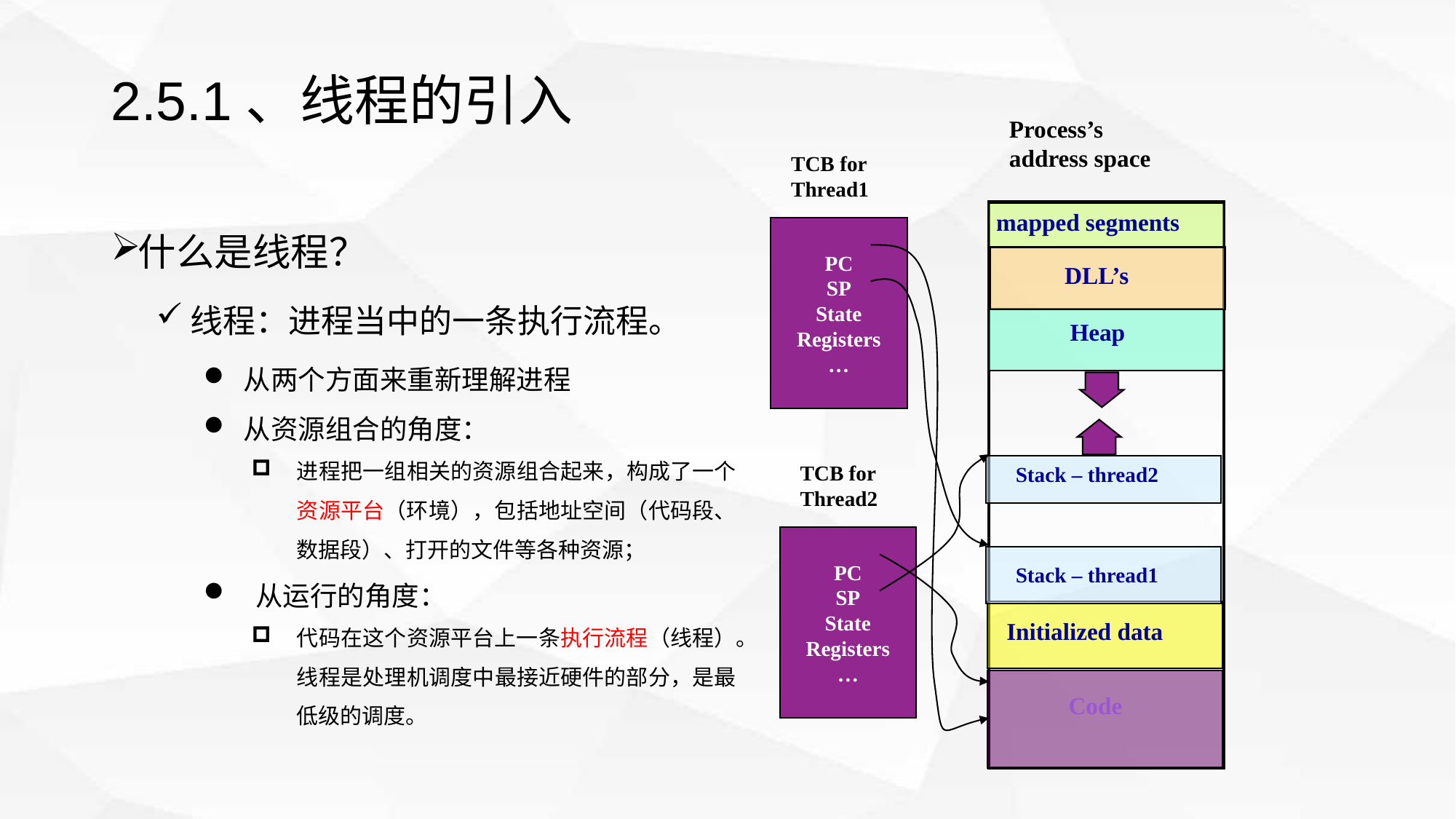

# 2.5.1、线程的引入
Process’s
address space
TCB for
Thread1
PC
SP
State
Registers
…

Stack – thread1
mapped segments

DLL’s

Heap

TCB for
Thread2

PC
SP
State
Registers
…

Stack – thread2

Initialized data

Code
什么是线程？
线程：进程当中的一条执行流程。
从两个方面来重新理解进程
从资源组合的角度：
进程把一组相关的资源组合起来，构成了一个资源平台（环境），包括地址空间（代码段、数据段）、打开的文件等各种资源；
 从运行的角度：
代码在这个资源平台上一条执行流程（线程）。线程是处理机调度中最接近硬件的部分，是最低级的调度。